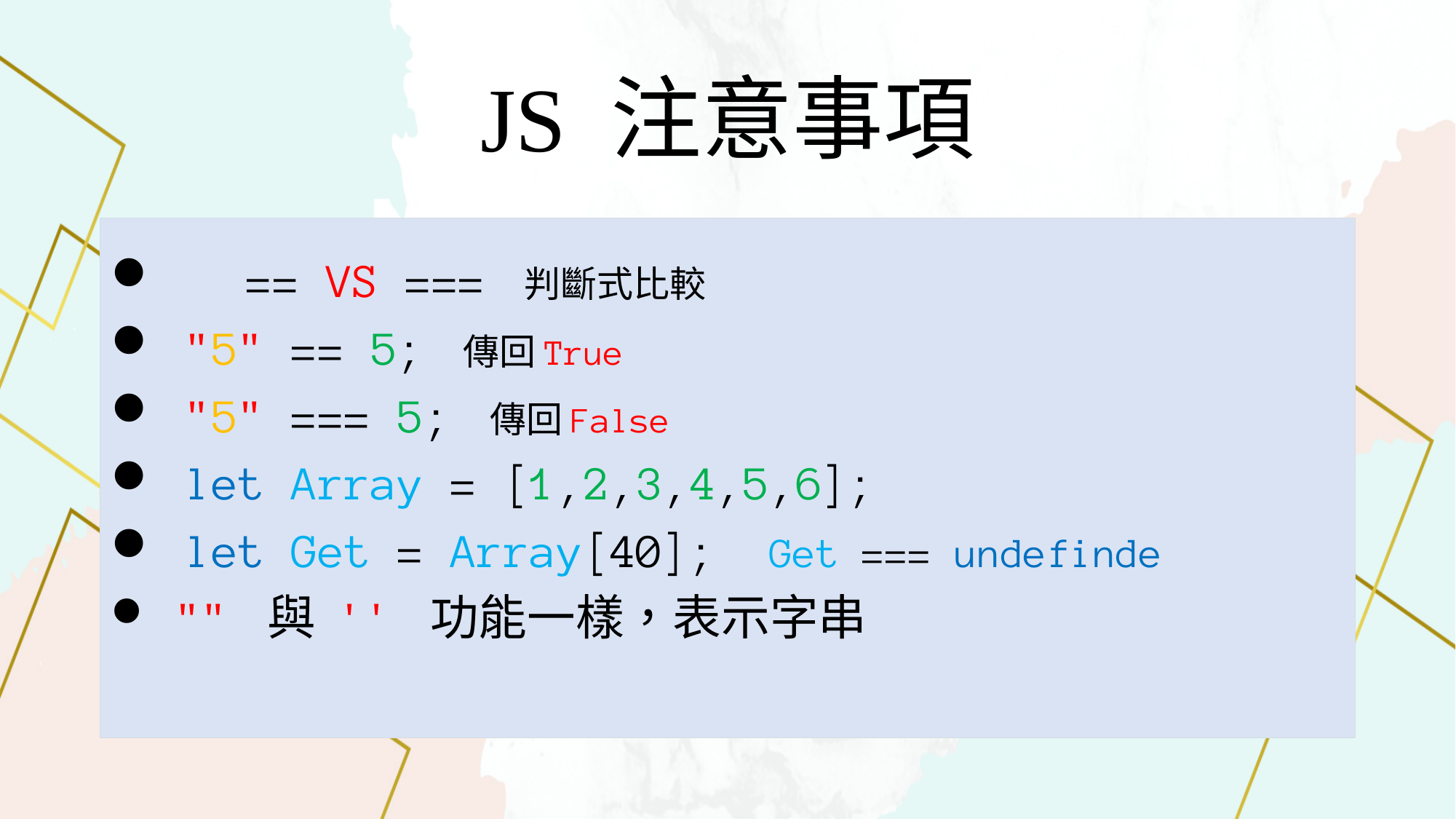

# JS 注意事項
 	== VS === 判斷式比較
 "5" == 5; 傳回True
 "5" === 5; 傳回False
 let Array = [1,2,3,4,5,6];
 let Get = Array[40];  Get === undefinde
 "" 與 '' 功能一樣，表示字串